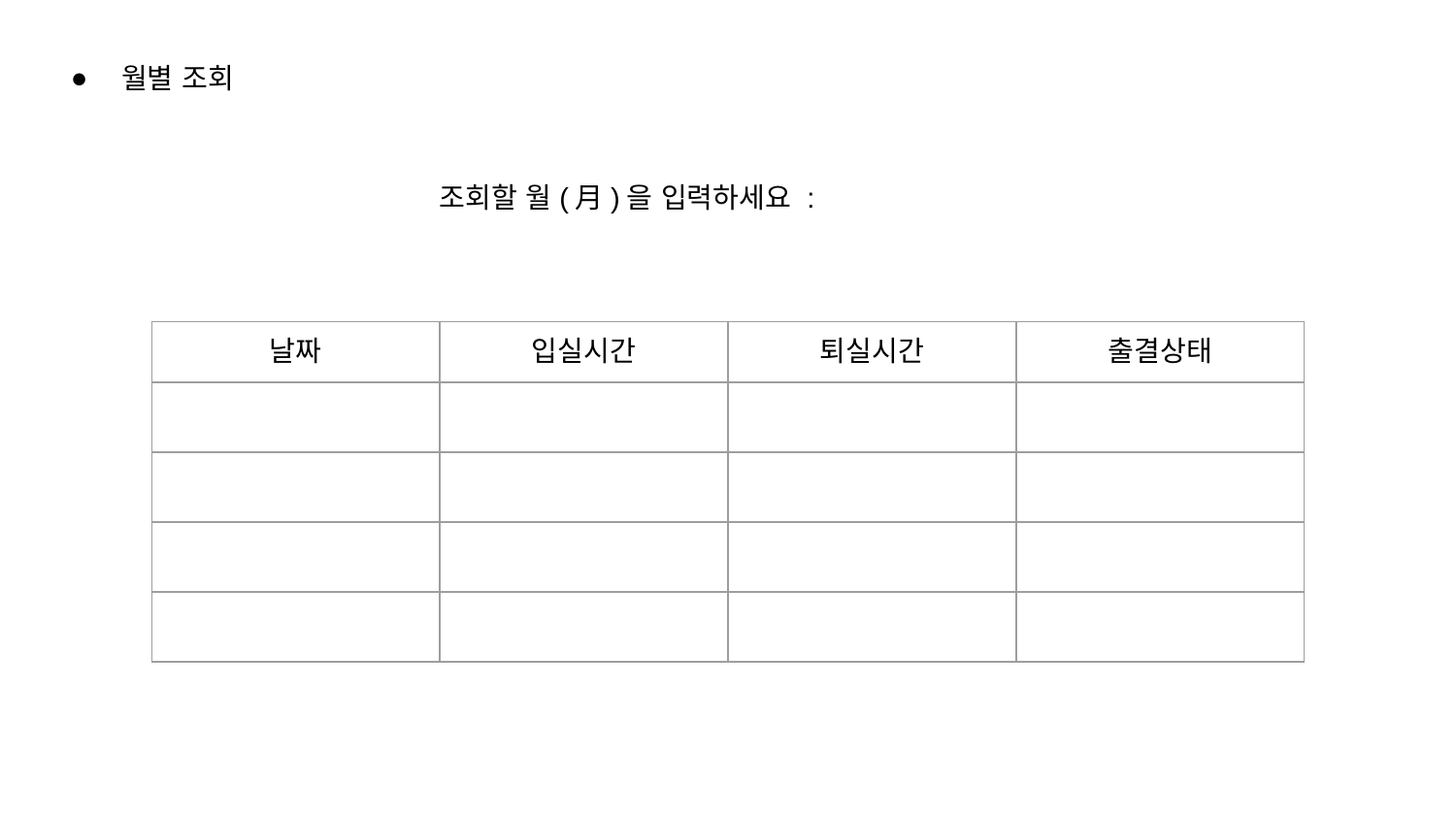

월별 조회
조회할 월(月)을 입력하세요 :
| 날짜 | 입실시간 | 퇴실시간 | 출결상태 |
| --- | --- | --- | --- |
|  |  |  |  |
|  |  |  |  |
|  |  |  |  |
|  |  |  |  |